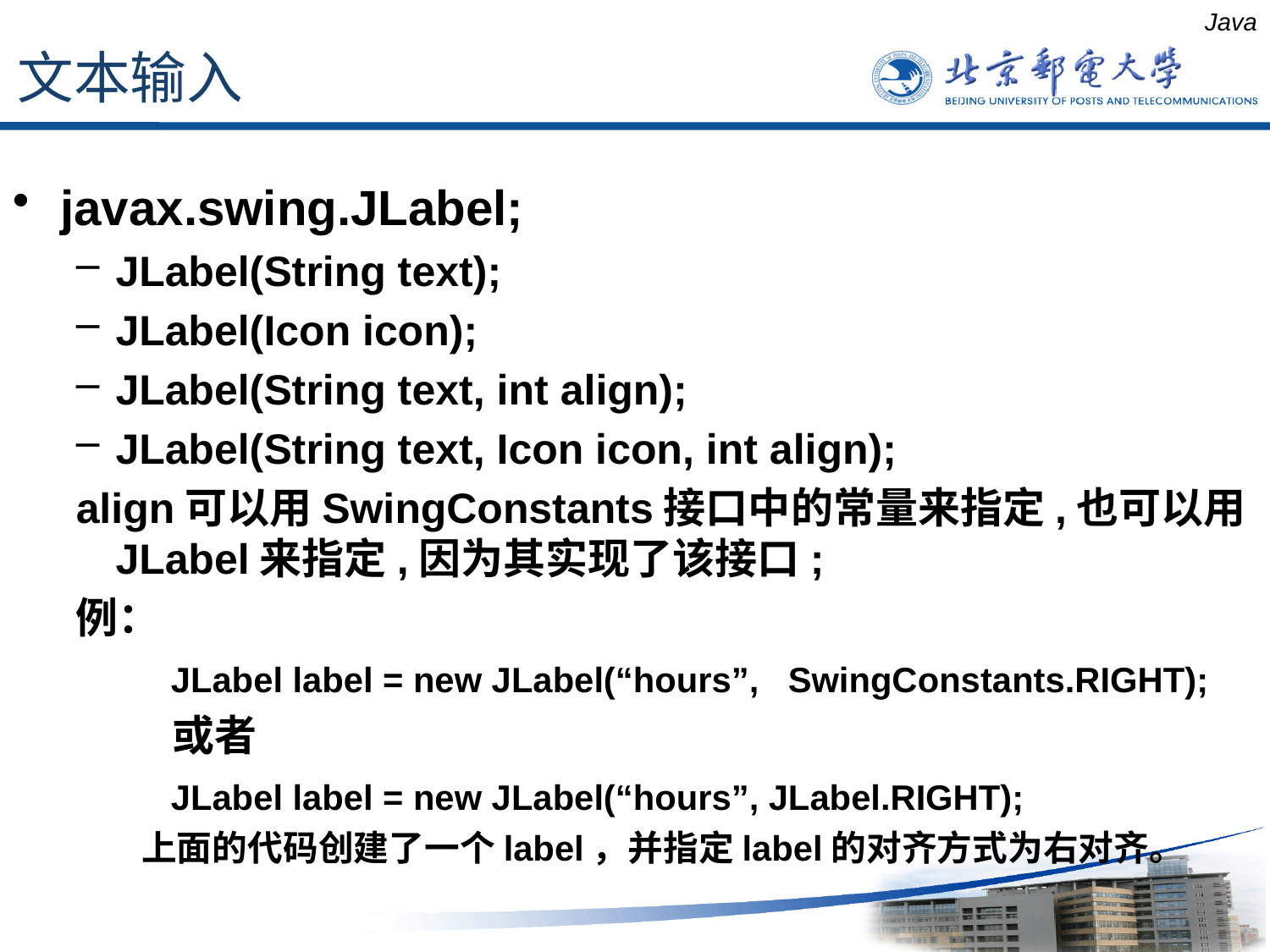

文本输入
Java
javax.swing.JLabel;
JLabel(String text);
JLabel(Icon icon);
JLabel(String text, int align);
JLabel(String text, Icon icon, int align);
align可以用SwingConstants接口中的常量来指定,也可以用JLabel来指定,因为其实现了该接口;
例：
        JLabel label = new JLabel(“hours”,   SwingConstants.RIGHT);
         或者
        JLabel label = new JLabel(“hours”, JLabel.RIGHT);
               上面的代码创建了一个label，并指定label的对齐方式为右对齐。